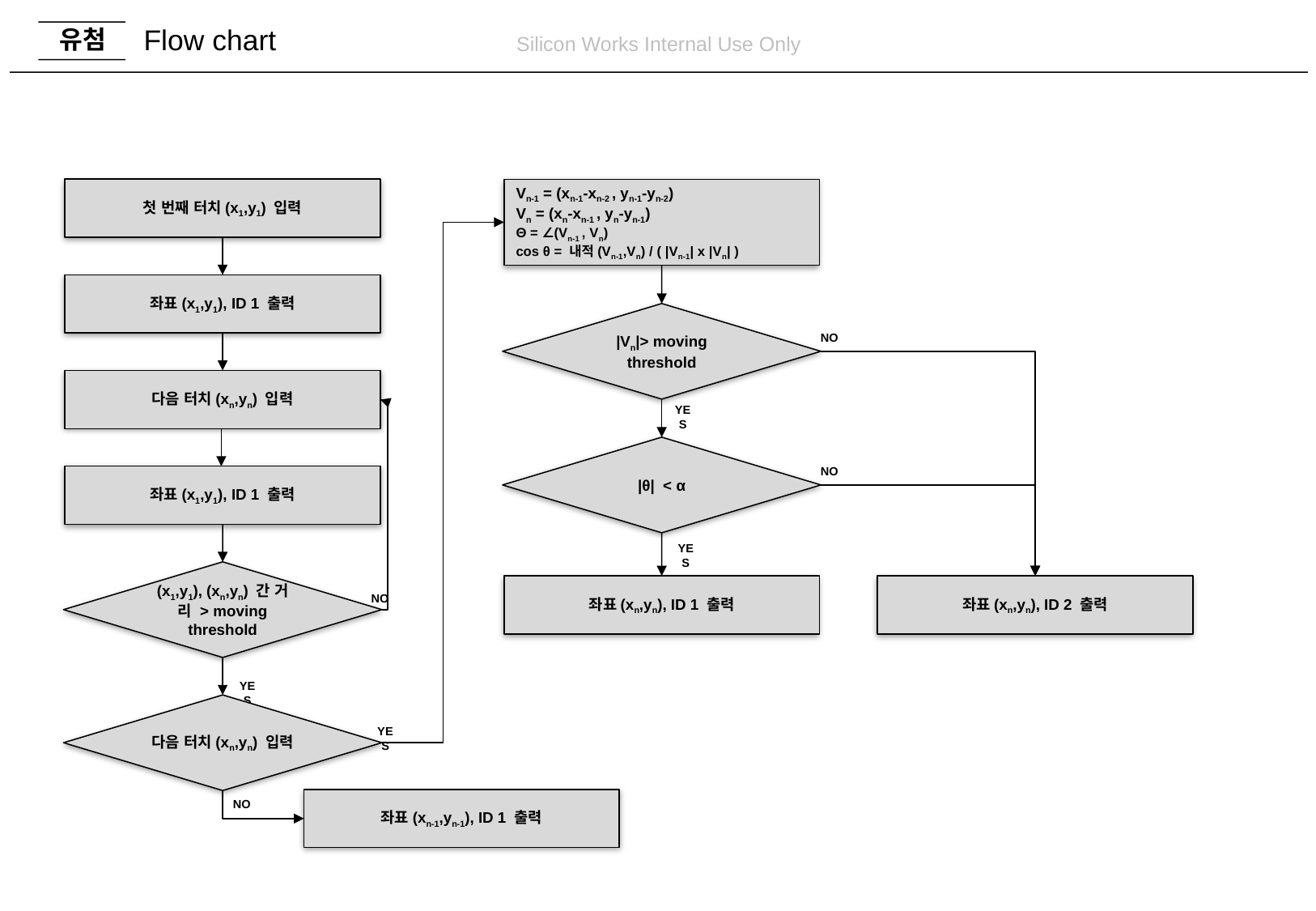

# Flow chart

첫 번째 터치(x1,y1) 입력
Vn-1 = (xn-1-xn-2 , yn-1-yn-2)
Vn = (xn-xn-1 , yn-yn-1)
Θ = ∠(Vn-1 , Vn)
cos θ = 내적(Vn-1,Vn) / ( |Vn-1| x |Vn| )
좌표(x1,y1), ID 1 출력
|Vn|> moving threshold
NO
다음 터치(xn,yn) 입력
YES
|θ|  < α
NO
좌표(x1,y1), ID 1 출력
YES
(x1,y1), (xn,yn) 간 거리 > moving threshold
좌표(xn,yn), ID 1 출력
좌표(xn,yn), ID 2 출력
NO
YES
다음 터치(xn,yn) 입력
YES
좌표(xn-1,yn-1), ID 1 출력
NO